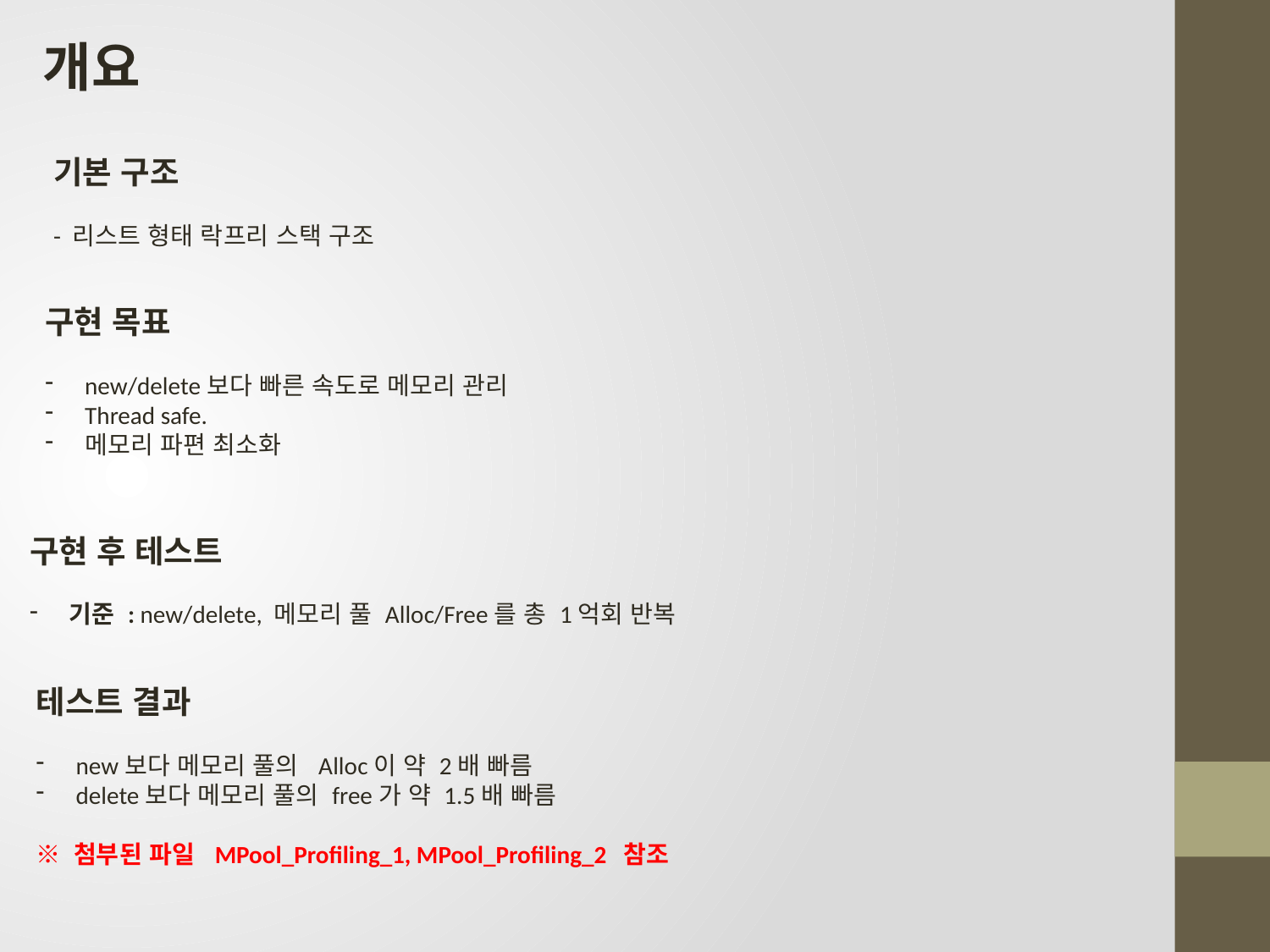

개요
기본 구조

- 리스트 형태 락프리 스택 구조
구현 목표

new/delete보다 빠른 속도로 메모리 관리
Thread safe.
메모리 파편 최소화

구현 후 테스트

기준 : new/delete, 메모리 풀 Alloc/Free를 총 1억회 반복

테스트 결과

new보다 메모리 풀의  Alloc이 약 2배 빠름
delete보다 메모리 풀의 free가 약 1.5배 빠름

※ 첨부된 파일  MPool_Profiling_1, MPool_Profiling_2  참조